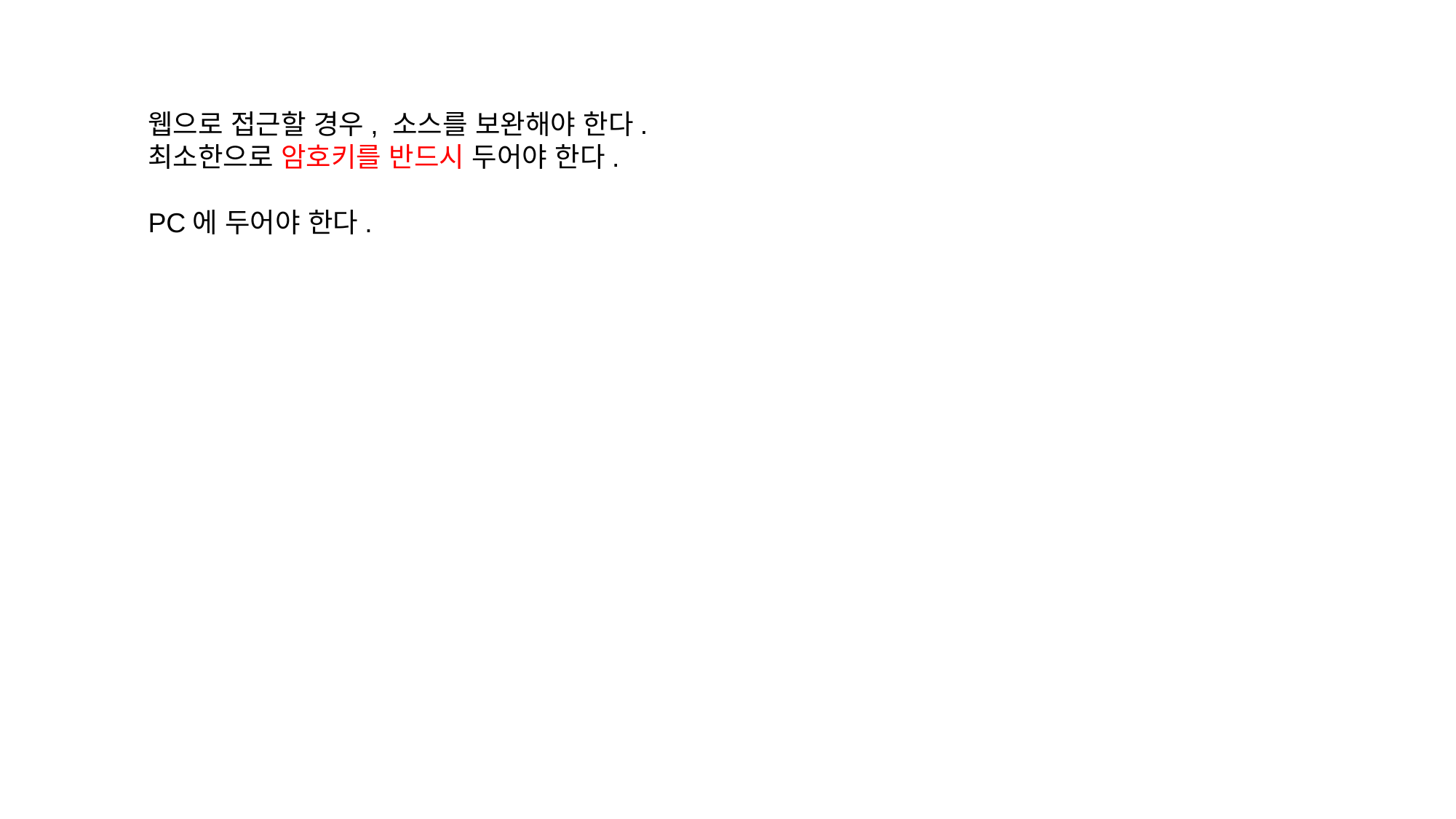

웹으로 접근할 경우, 소스를 보완해야 한다.
최소한으로 암호키를 반드시 두어야 한다.

PC에 두어야 한다.